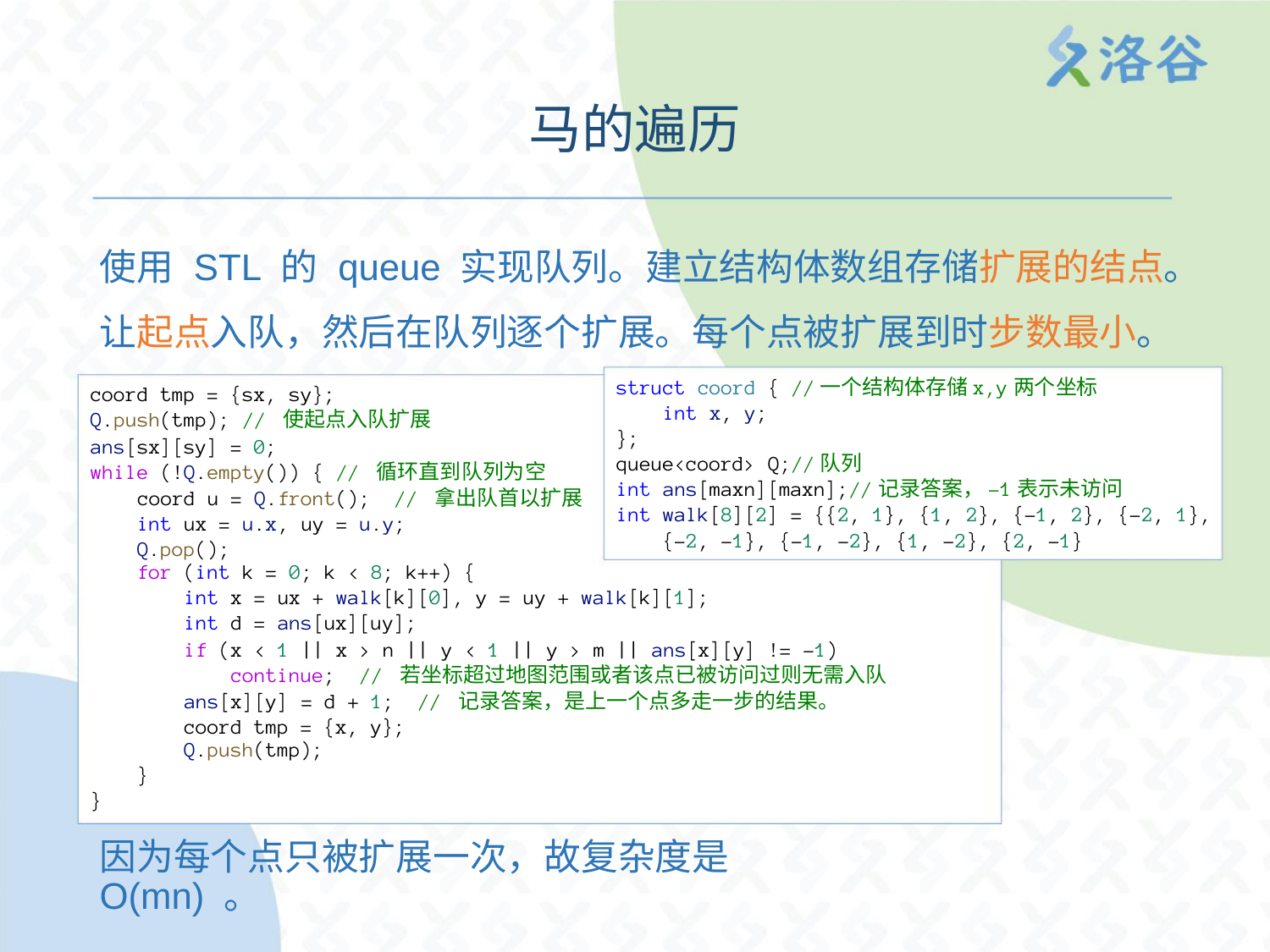

马的遍历
使用 STL 的 queue 实现队列。建立结构体数组存储扩展的结点。
让起点入队，然后在队列逐个扩展。每个点被扩展到时步数最小。
struct coord { //一个结构体存储x,y两个坐标
coord tmp = {sx, sy};
Q.push(tmp); // 使起点入队扩展
ans[sx][sy] = 0;
while (!Q.empty()) { // 循环直到队列为空
coord u = Q.front(); // 拿出队首以扩展
int ux = u.x, uy = u.y;
Q.pop();
int x, y;
};
queue<coord> Q;//队列
int ans[maxn][maxn];//记录答案，-1表示未访问
int walk[8][2] = {{2, 1}, {1, 2}, {-1, 2}, {-2, 1},
{-2, -1}, {-1, -2}, {1, -2}, {2, -1}
for (int k = 0; k < 8; k++) {
int x = ux + walk[k][0], y = uy + walk[k][1];
int d = ans[ux][uy];
if (x < 1 || x > n || y < 1 || y > m || ans[x][y] != -1)
continue; // 若坐标超过地图范围或者该点已被访问过则无需入队
ans[x][y] = d + 1; // 记录答案，是上一个点多走一步的结果。
coord tmp = {x, y};
Q.push(tmp);
}
}
因为每个点只被扩展一次，故复杂度是 O(mn) 。